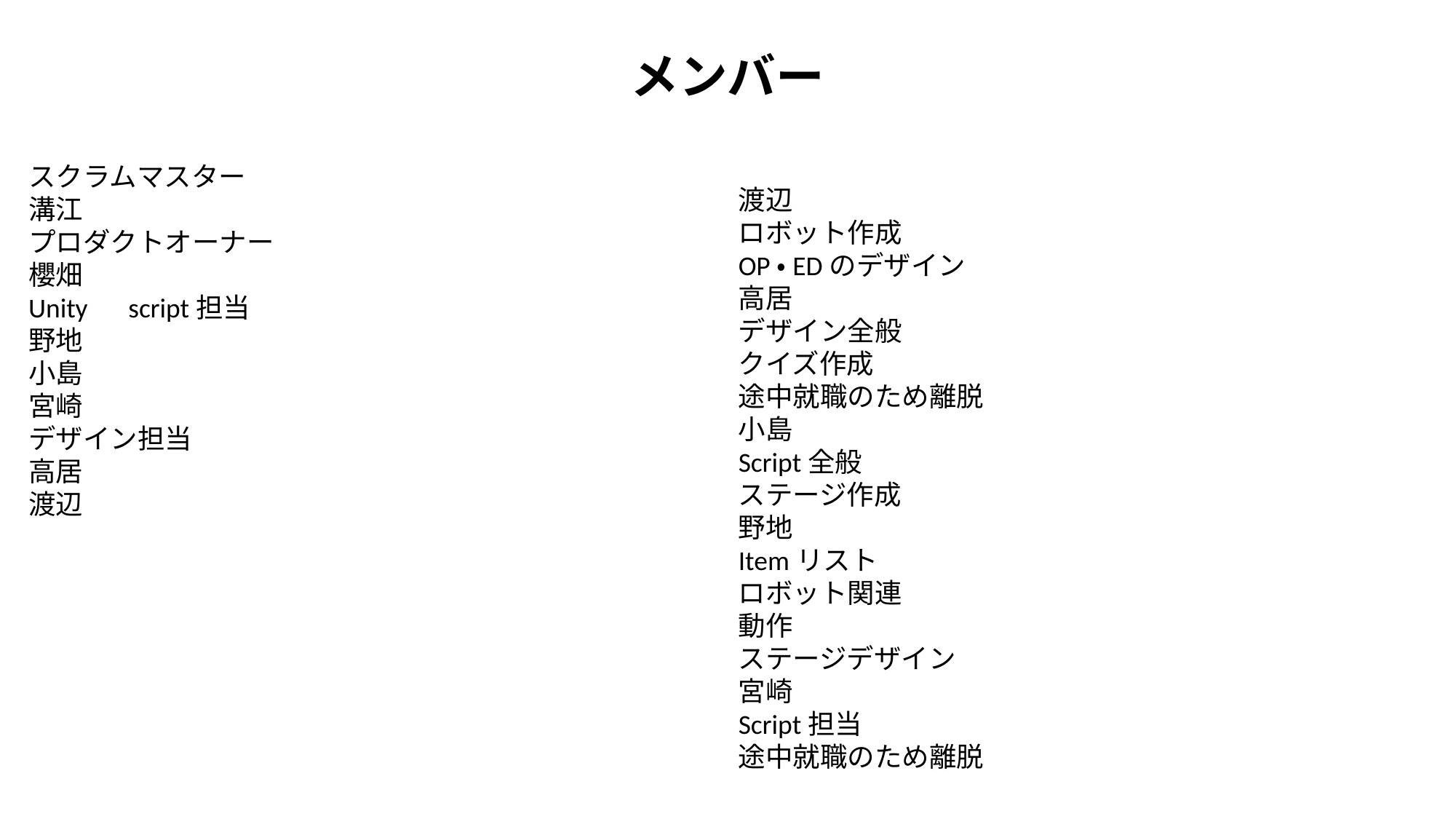

メンバー
スクラムマスター
溝江
プロダクトオーナー
櫻畑
Unity　script担当
野地
小島
宮崎
デザイン担当
高居
渡辺

渡辺
ロボット作成
OP・EDのデザイン
高居
デザイン全般
クイズ作成
途中就職のため離脱
小島
Script全般
ステージ作成
野地
Itemリスト
ロボット関連
動作
ステージデザイン
宮崎
Script担当
途中就職のため離脱